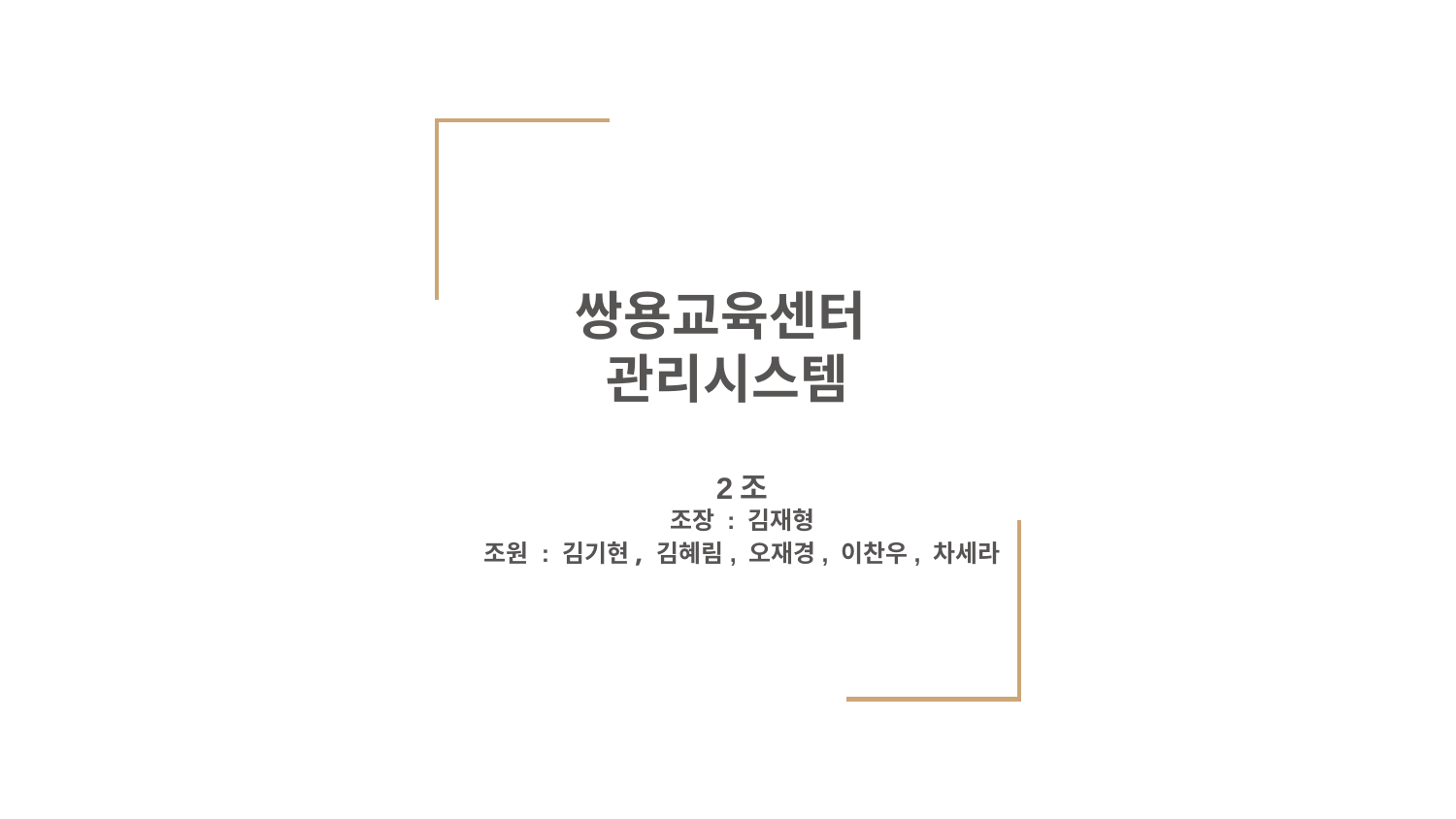

쌍용교육센터
관리시스템
2조
조장 : 김재형
조원 : 김기현, 김혜림, 오재경, 이찬우, 차세라